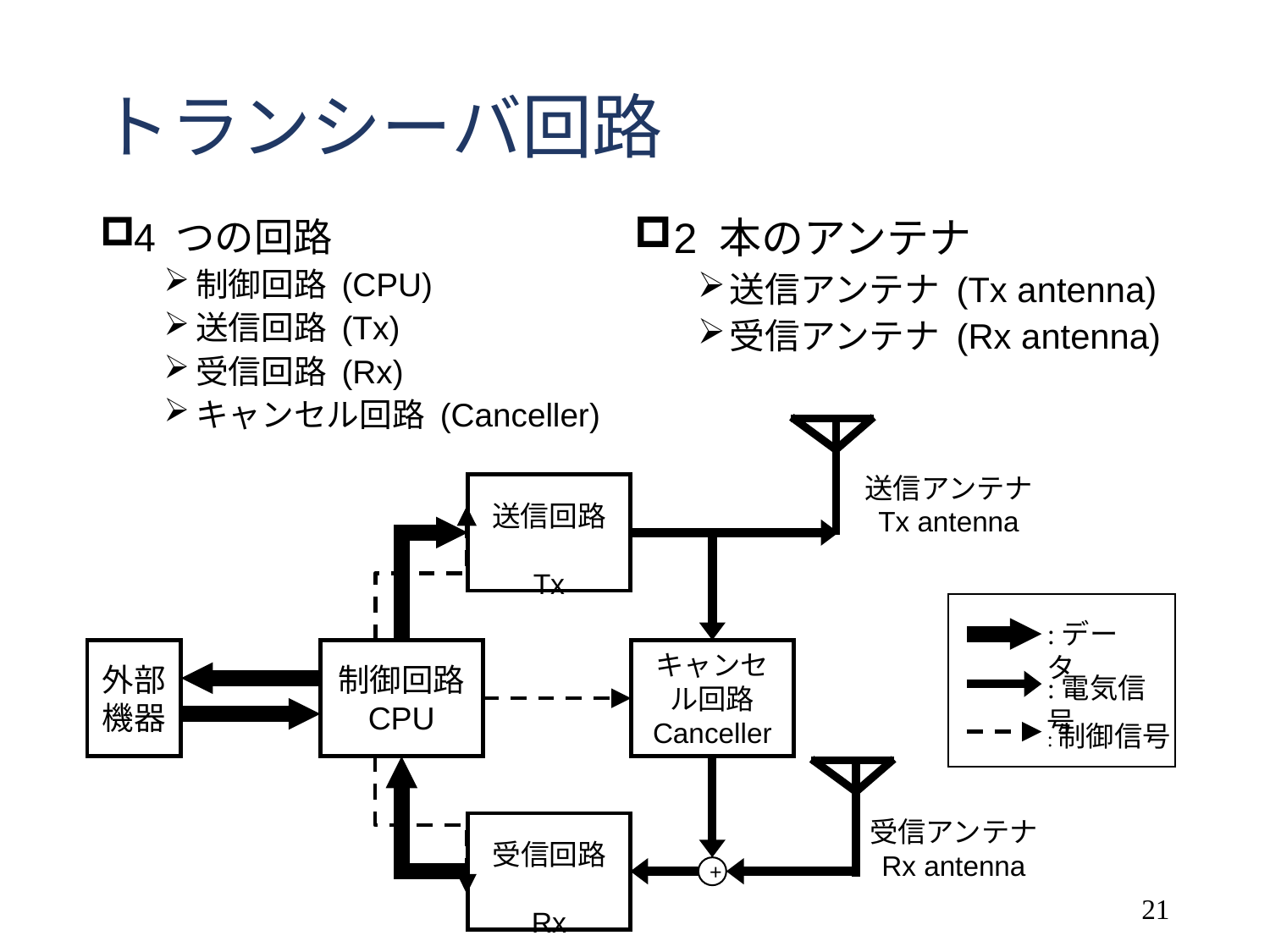

# トランシーバ回路
4 つの回路
制御回路 (CPU)
送信回路 (Tx)
受信回路 (Rx)
キャンセル回路 (Canceller)
2 本のアンテナ
送信アンテナ (Tx antenna)
受信アンテナ (Rx antenna)

送信アンテナ
Tx antenna
送信回路
Tx

:データ
外部機器
制御回路
CPU
キャンセル回路
Canceller
:電気信号
:制御信号
受信アンテナ
Rx antenna
受信回路
Rx
+
21